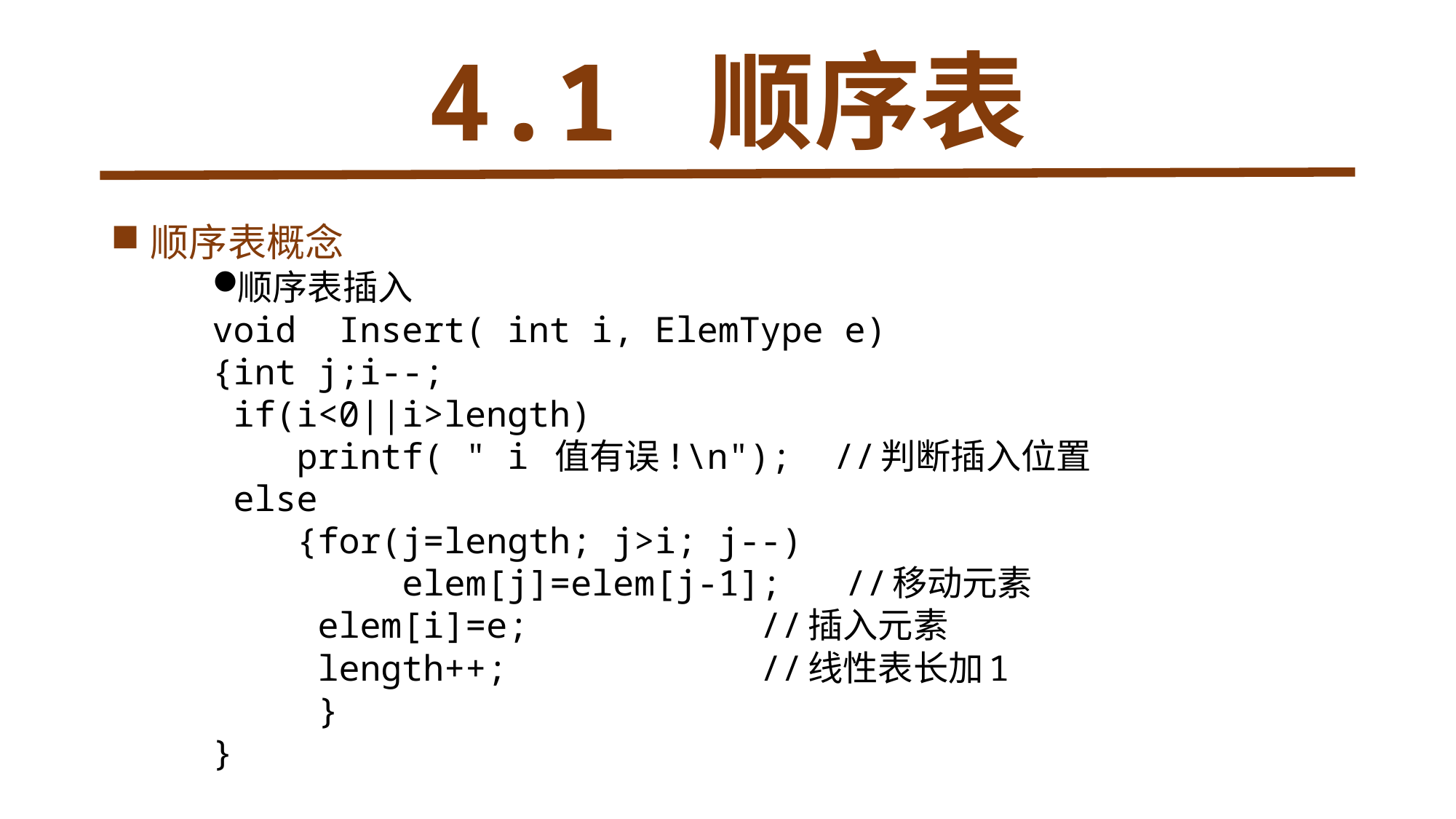

# 4.1 顺序表
 顺序表概念
顺序表插入
void  Insert( int i, ElemType e)
{int j;i--;
 if(i<0||i>length)
    printf( " i 值有误!\n");  //判断插入位置
 else
    {for(j=length; j>i; j--)
         elem[j]=elem[j-1]; 	//移动元素
     elem[i]=e;           //插入元素
     length++;            //线性表长加1
     }
}